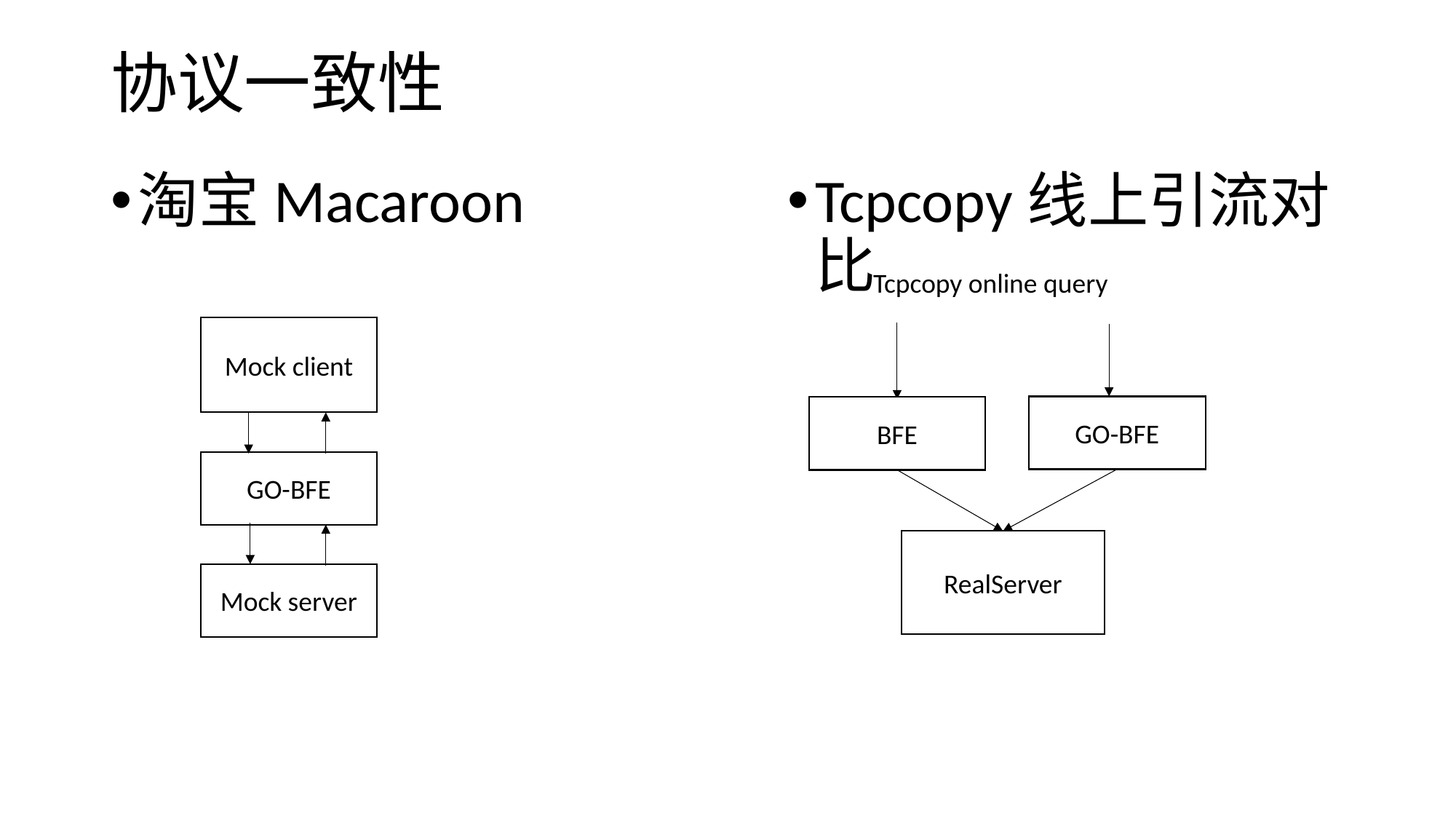

# 协议一致性
淘宝Macaroon
Tcpcopy线上引流对比
Tcpcopy online query
Mock client
GO-BFE
BFE
GO-BFE
RealServer
Mock server